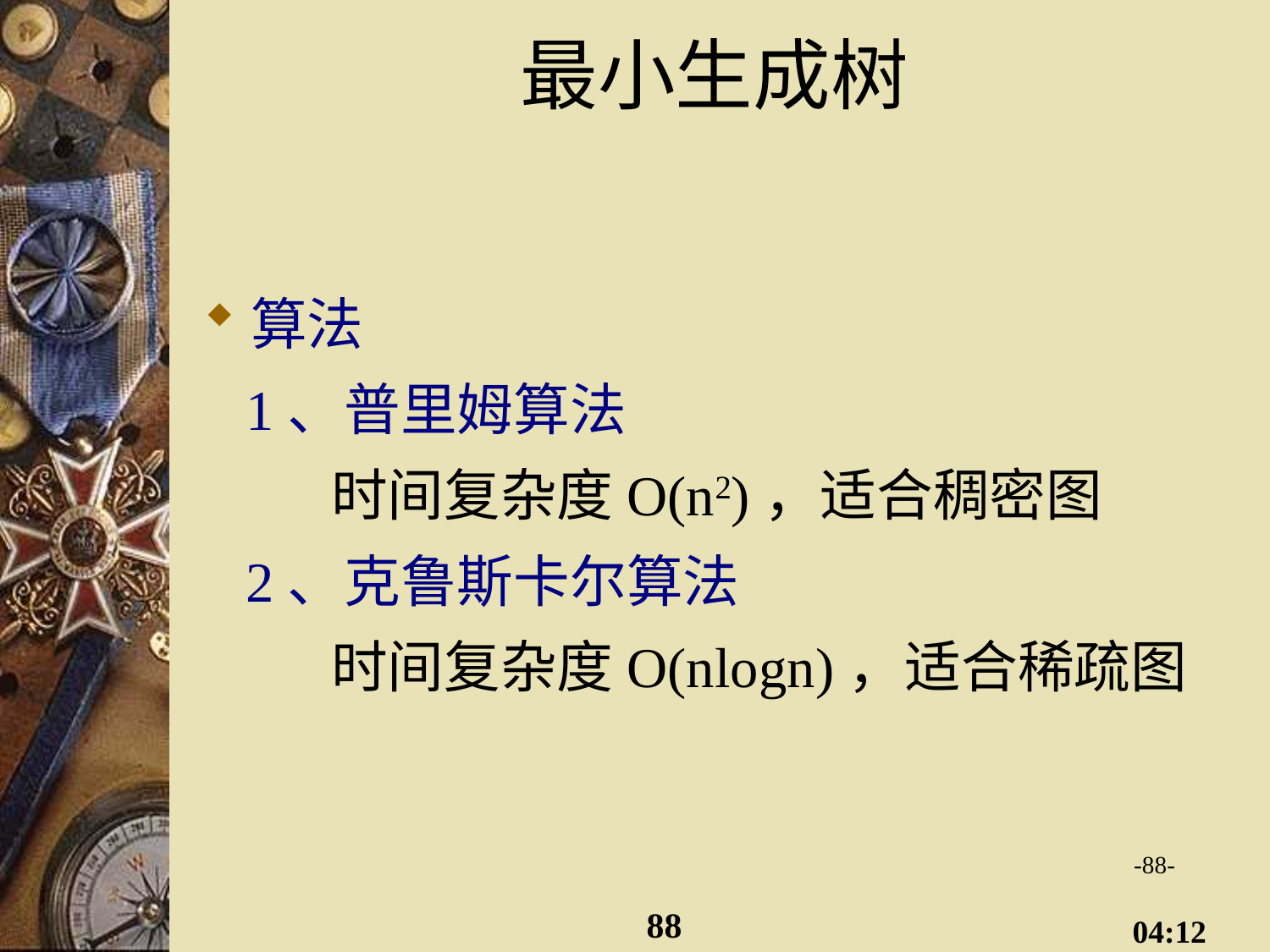

# 最小生成树
算法
   1、普里姆算法
         时间复杂度O(n2)，适合稠密图
   2、克鲁斯卡尔算法
         时间复杂度O(nlogn)，适合稀疏图
-88-